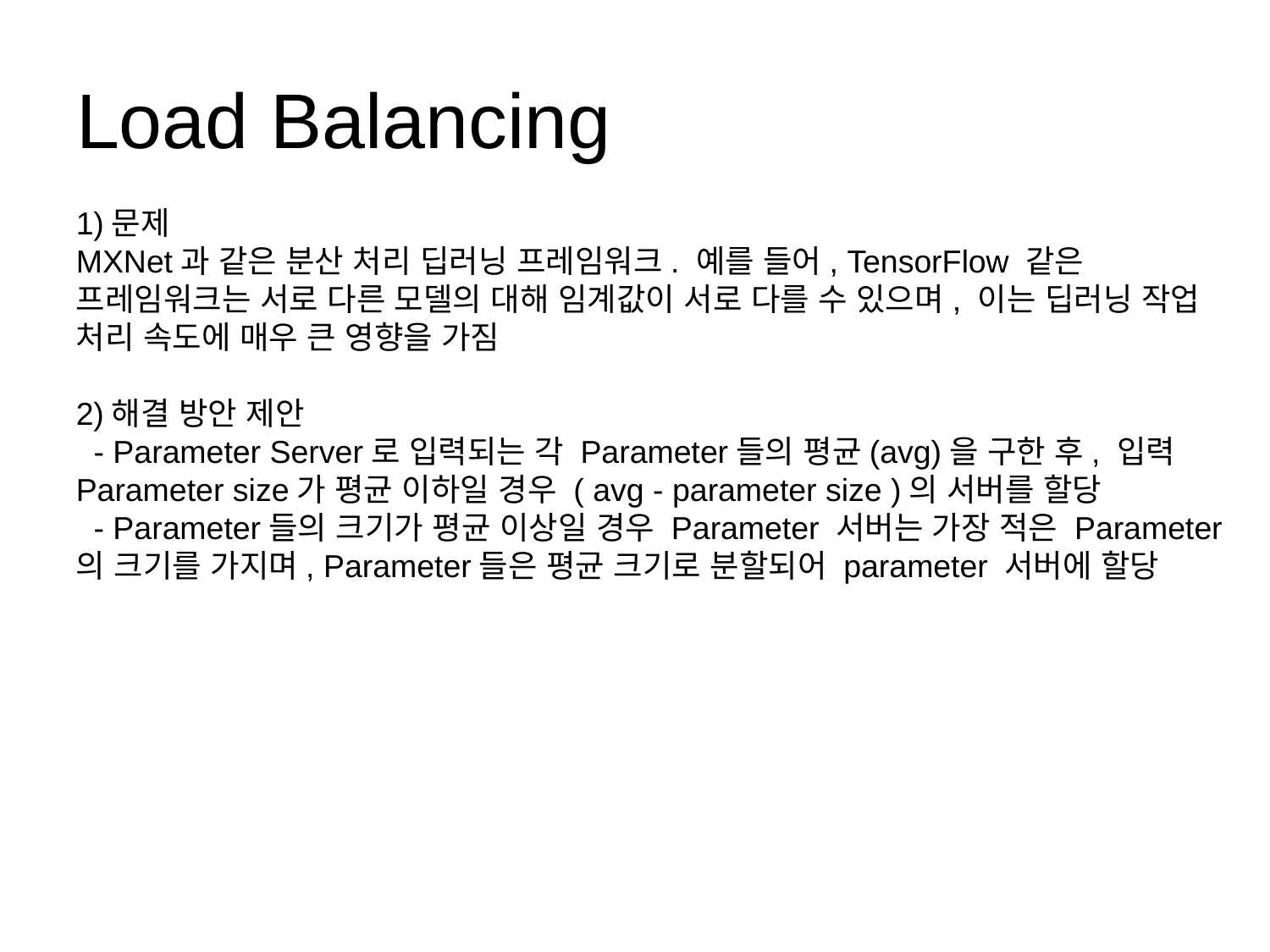

# Load Balancing
1)문제
MXNet과 같은 분산 처리 딥러닝 프레임워크. 예를 들어, TensorFlow 같은 프레임워크는 서로 다른 모델의 대해 임계값이 서로 다를 수 있으며, 이는 딥러닝 작업 처리 속도에 매우 큰 영향을 가짐

2)해결 방안 제안
  - Parameter Server로 입력되는 각 Parameter들의 평균(avg)을 구한 후, 입력 Parameter size가 평균 이하일 경우 ( avg - parameter size )의 서버를 할당
  - Parameter들의 크기가 평균 이상일 경우 Parameter 서버는 가장 적은 Parameter의 크기를 가지며, Parameter들은 평균 크기로 분할되어 parameter 서버에 할당